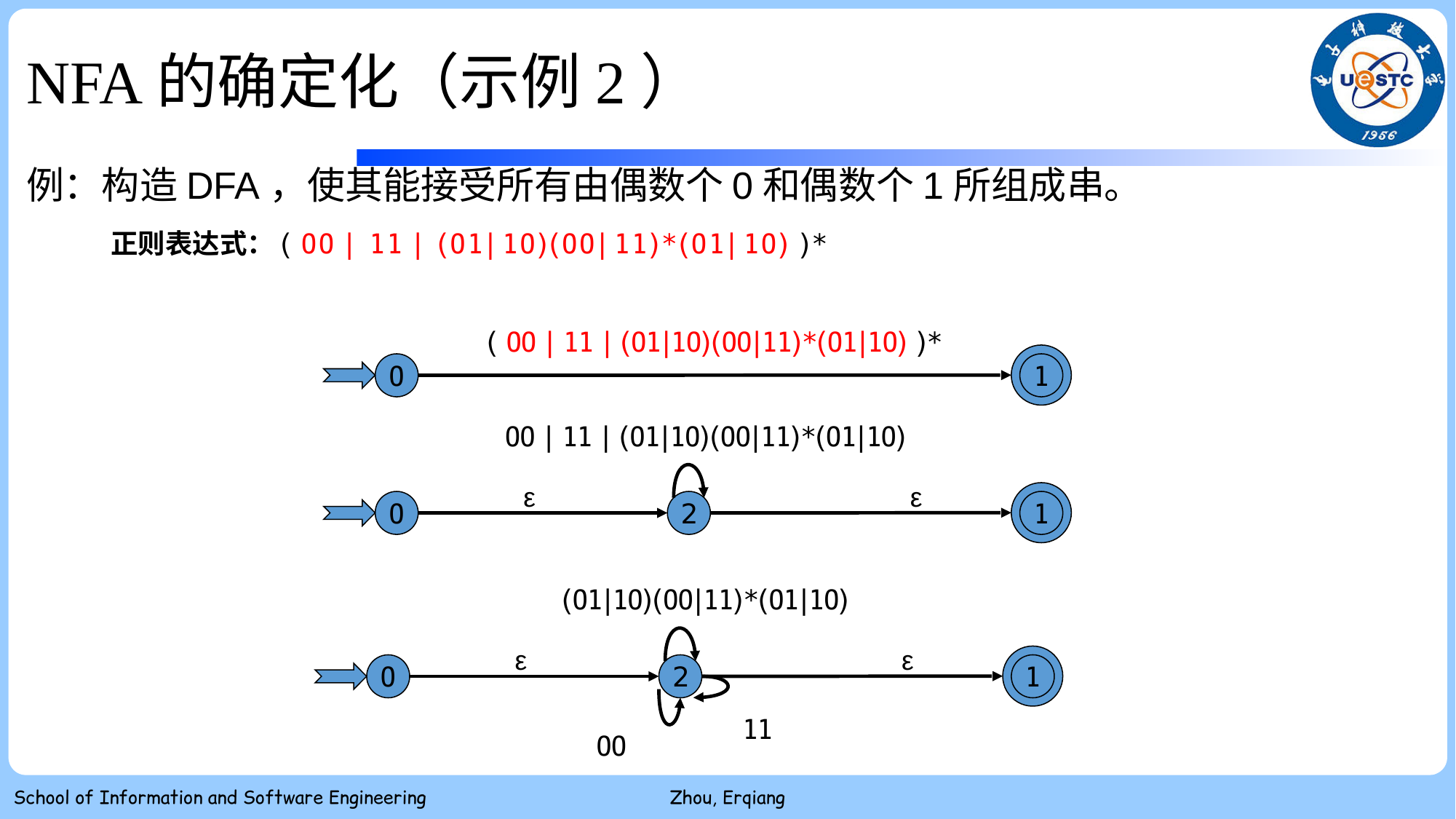

NFA的确定化（示例2）
# 例：构造DFA，使其能接受所有由偶数个0和偶数个1所组成串。
正则表达式：( 00 | 11 | (01|10)(00|11)*(01|10) )*
( 00 | 11 | (01|10)(00|11)*(01|10) )*

1
0

00 | 11 | (01|10)(00|11)*(01|10)
ε
ε

1
0
2

(01|10)(00|11)*(01|10)
ε
ε

1
0
2

11
00
School of Information and Software Engineering
Zhou, Erqiang
19